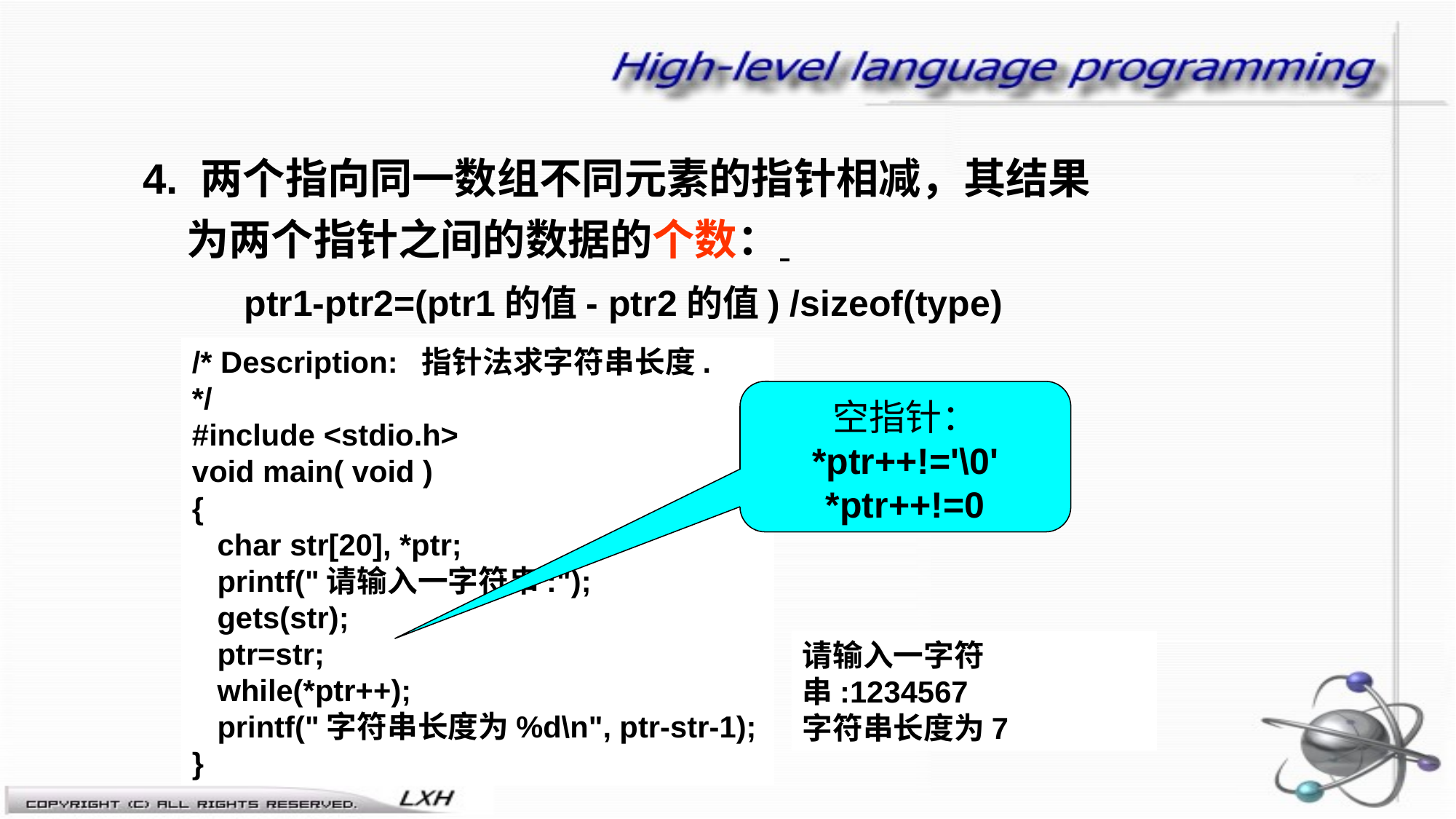

4. 两个指向同一数组不同元素的指针相减，其结果 为两个指针之间的数据的个数：
 ptr1-ptr2=(ptr1的值- ptr2的值) /sizeof(type)
/* Description:  指针法求字符串长度.     */
#include <stdio.h>
void main( void )
{
   char str[20], *ptr;
   printf("请输入一字符串:");
   gets(str);
   ptr=str;
   while(*ptr++);
   printf("字符串长度为%d\n", ptr-str-1);
}
空指针：
*ptr++!='\0'
*ptr++!=0
请输入一字符串:1234567
字符串长度为7